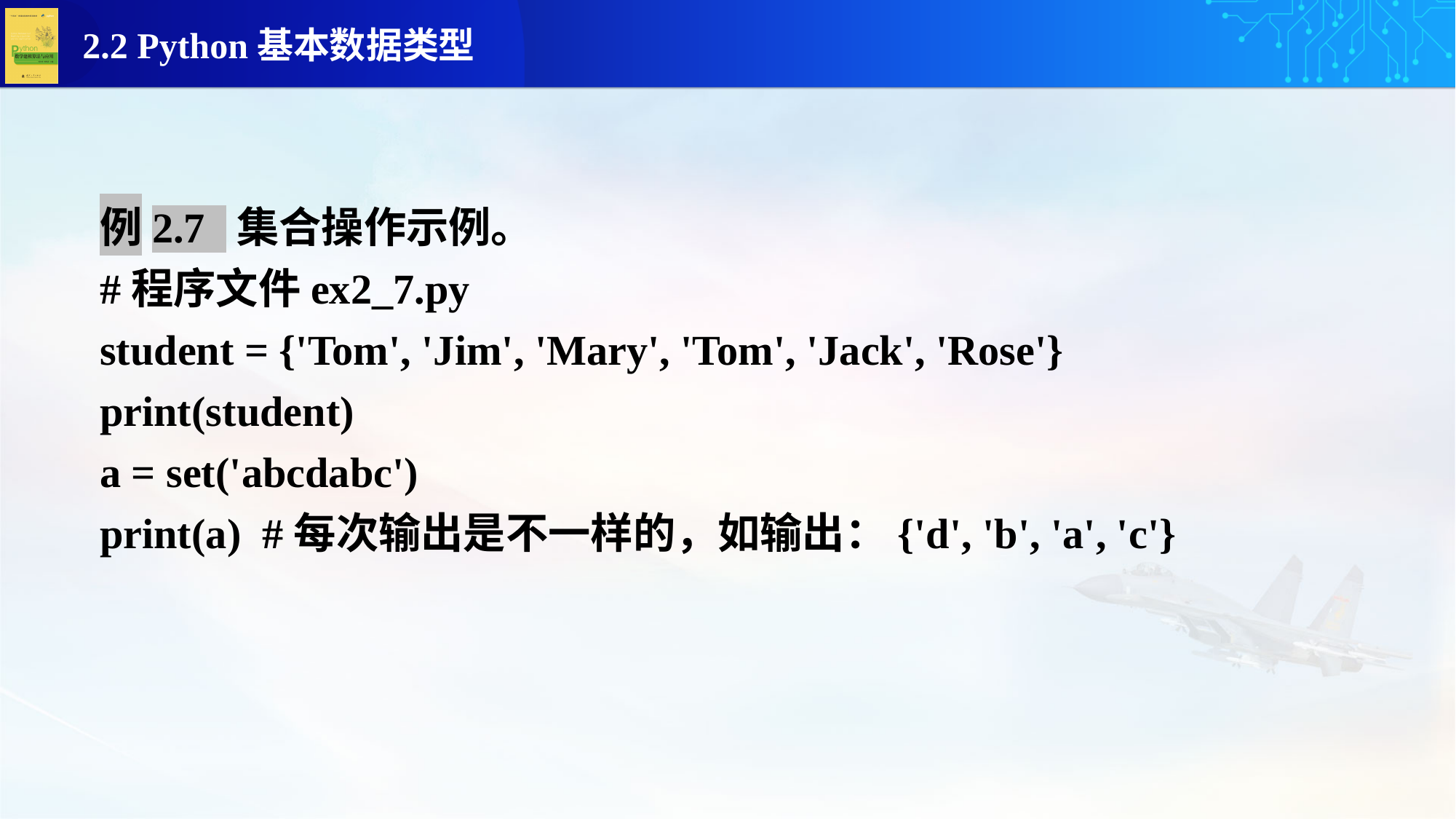

例2.7  集合操作示例。
#程序文件ex2_7.py
student = {'Tom', 'Jim', 'Mary', 'Tom', 'Jack', 'Rose'}
print(student)
a = set('abcdabc')
print(a)  #每次输出是不一样的，如输出：{'d', 'b', 'a', 'c'}